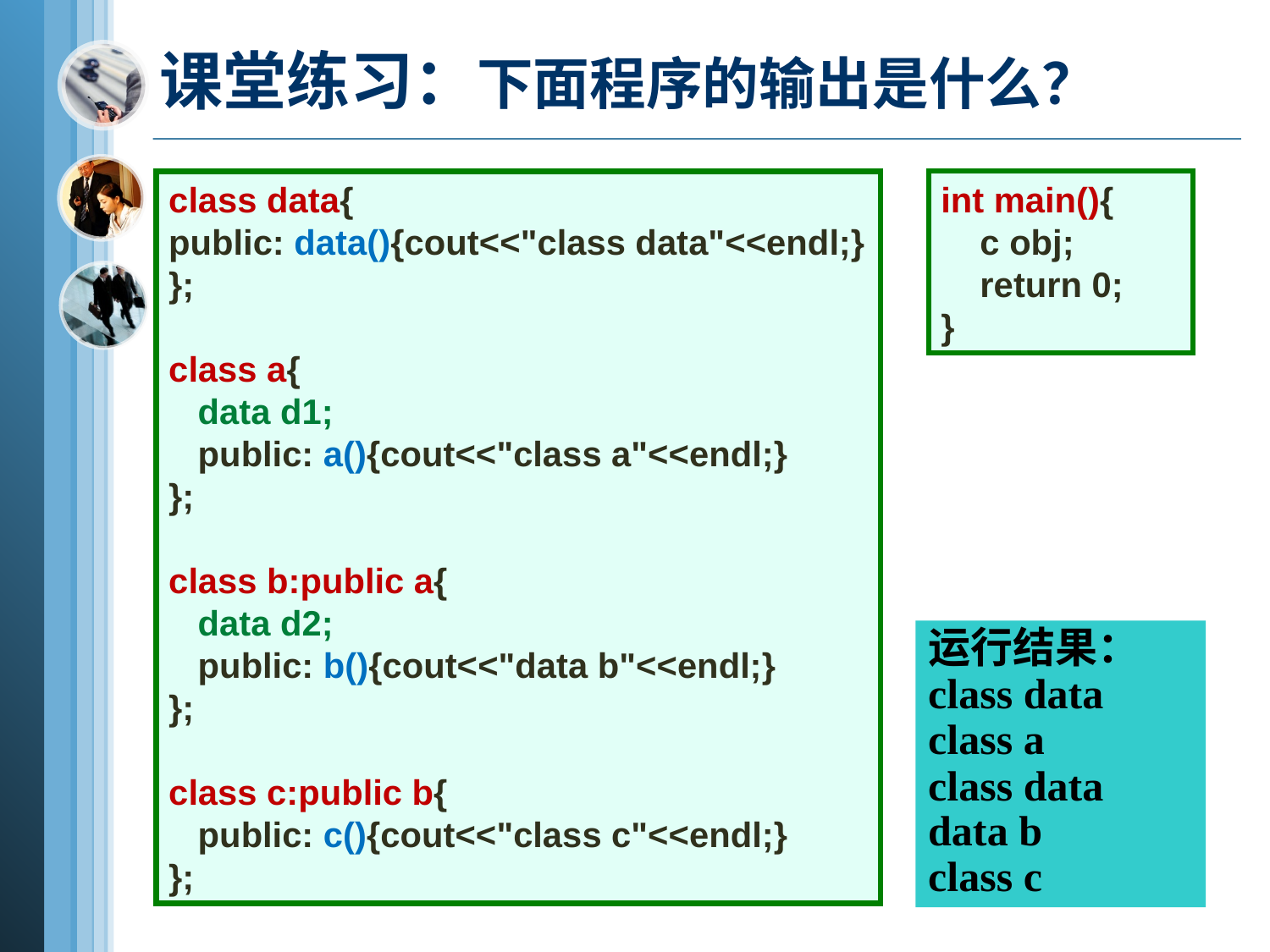

# 课堂练习：下面程序的输出是什么？
class data{
public: data(){cout<<"class data"<<endl;}
};

class a{
   data d1;
   public: a(){cout<<"class a"<<endl;}
};

class b:public a{
   data d2;
   public: b(){cout<<"data b"<<endl;}
};

class c:public b{
   public: c(){cout<<"class c"<<endl;}
};
int main(){
    c obj;
    return 0;
}
运行结果：
class data
class a
class data
data b
class c